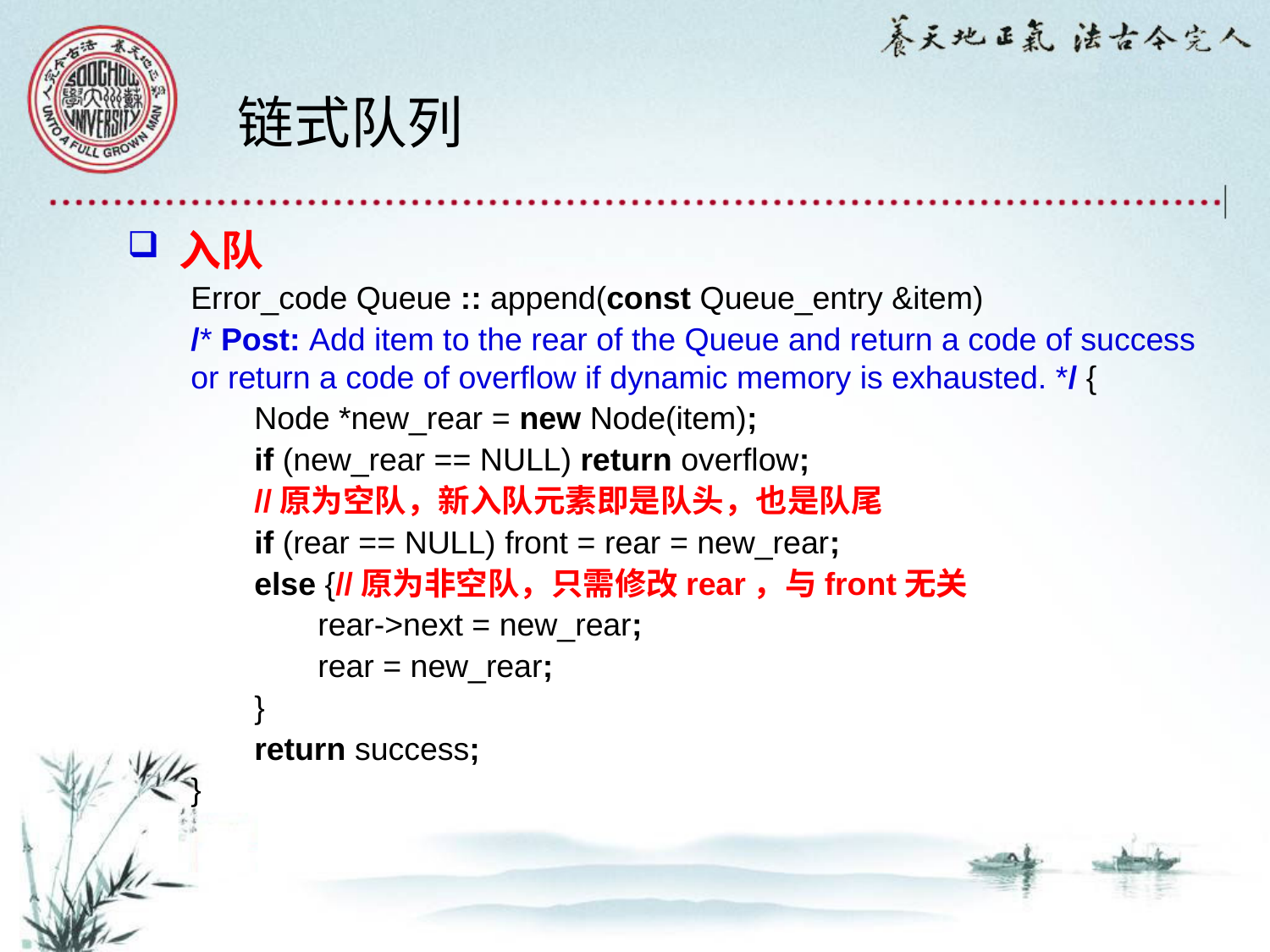

# 链式队列
 入队
Error_code Queue :: append(const Queue_entry &item)
/* Post: Add item to the rear of the Queue and return a code of success or return a code of overflow if dynamic memory is exhausted. */ {
Node *new_rear = new Node(item);
if (new_rear == NULL) return overflow;
//原为空队，新入队元素即是队头，也是队尾
if (rear == NULL) front = rear = new_rear;
else {//原为非空队，只需修改rear，与front无关
rear->next = new_rear;
rear = new_rear;
}
return success;
}